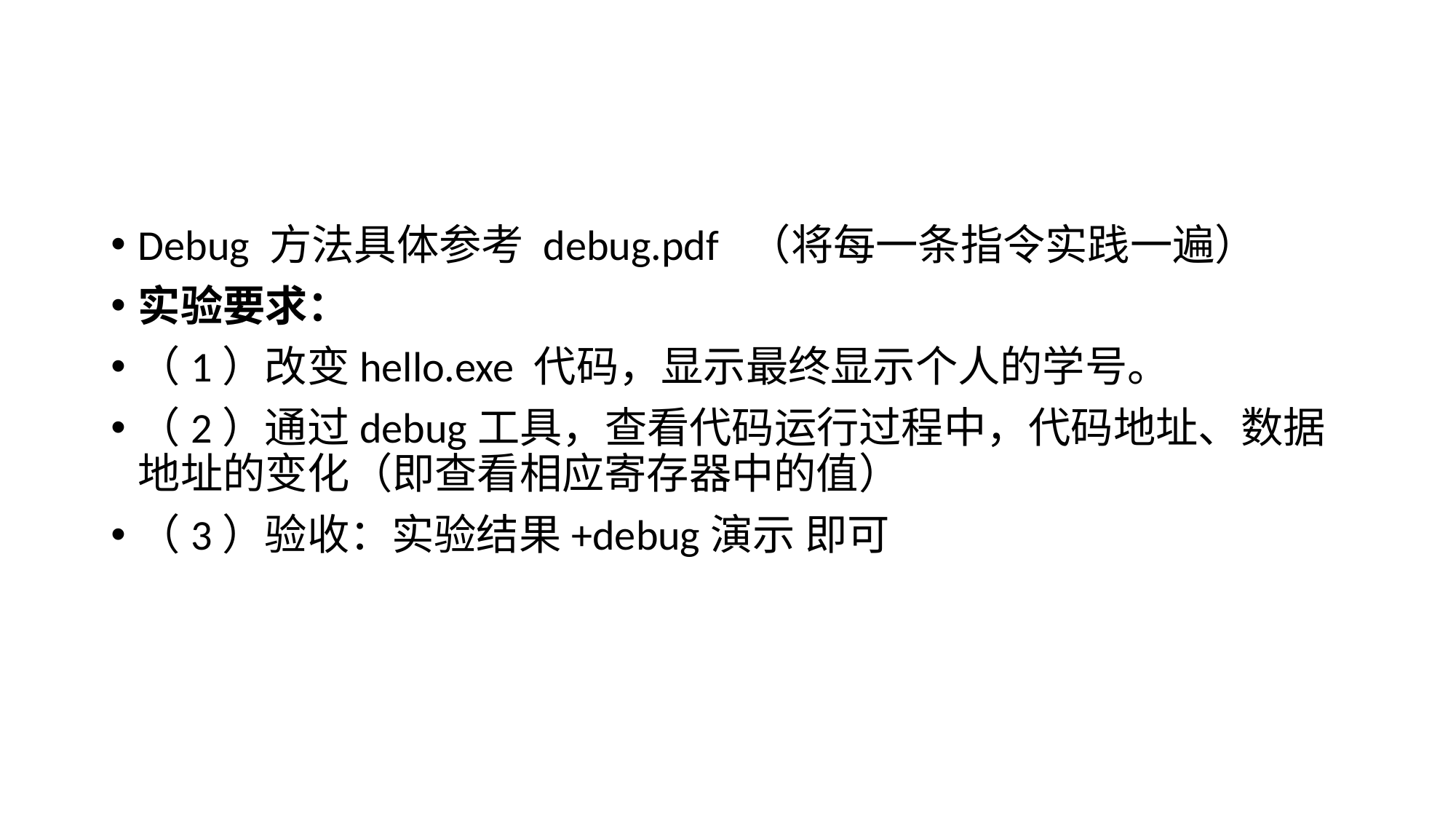

#
Debug 方法具体参考 debug.pdf  （将每一条指令实践一遍）
实验要求：
（1）改变hello.exe 代码，显示最终显示个人的学号。
（2）通过debug工具，查看代码运行过程中，代码地址、数据地址的变化（即查看相应寄存器中的值）
（3）验收：实验结果+debug演示 即可